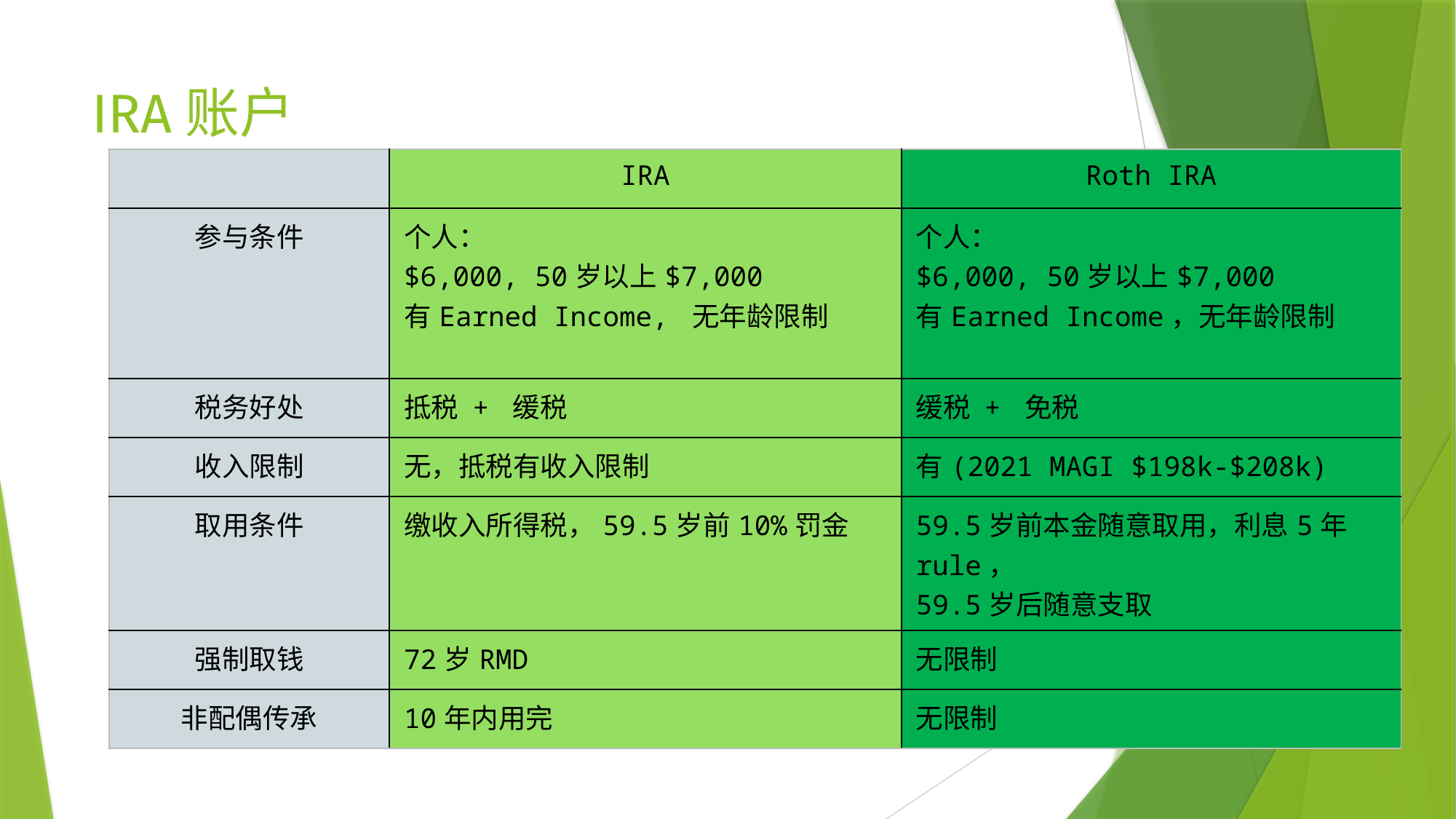

# IRA账户
|  | IRA | Roth IRA |
| --- | --- | --- |
| 参与条件 | 个人： $6,000, 50岁以上$7,000 有Earned Income, 无年龄限制 | 个人： $6,000, 50岁以上$7,000 有Earned Income，无年龄限制 |
| 税务好处 | 抵税 + 缓税 | 缓税 + 免税 |
| 收入限制 | 无，抵税有收入限制 | 有(2021 MAGI $198k-$208k) |
| 取用条件 | 缴收入所得税，59.5岁前10%罚金 | 59.5岁前本金随意取用，利息5年rule， 59.5岁后随意支取 |
| 强制取钱 | 72岁RMD | 无限制 |
| 非配偶传承 | 10年内用完 | 无限制 |